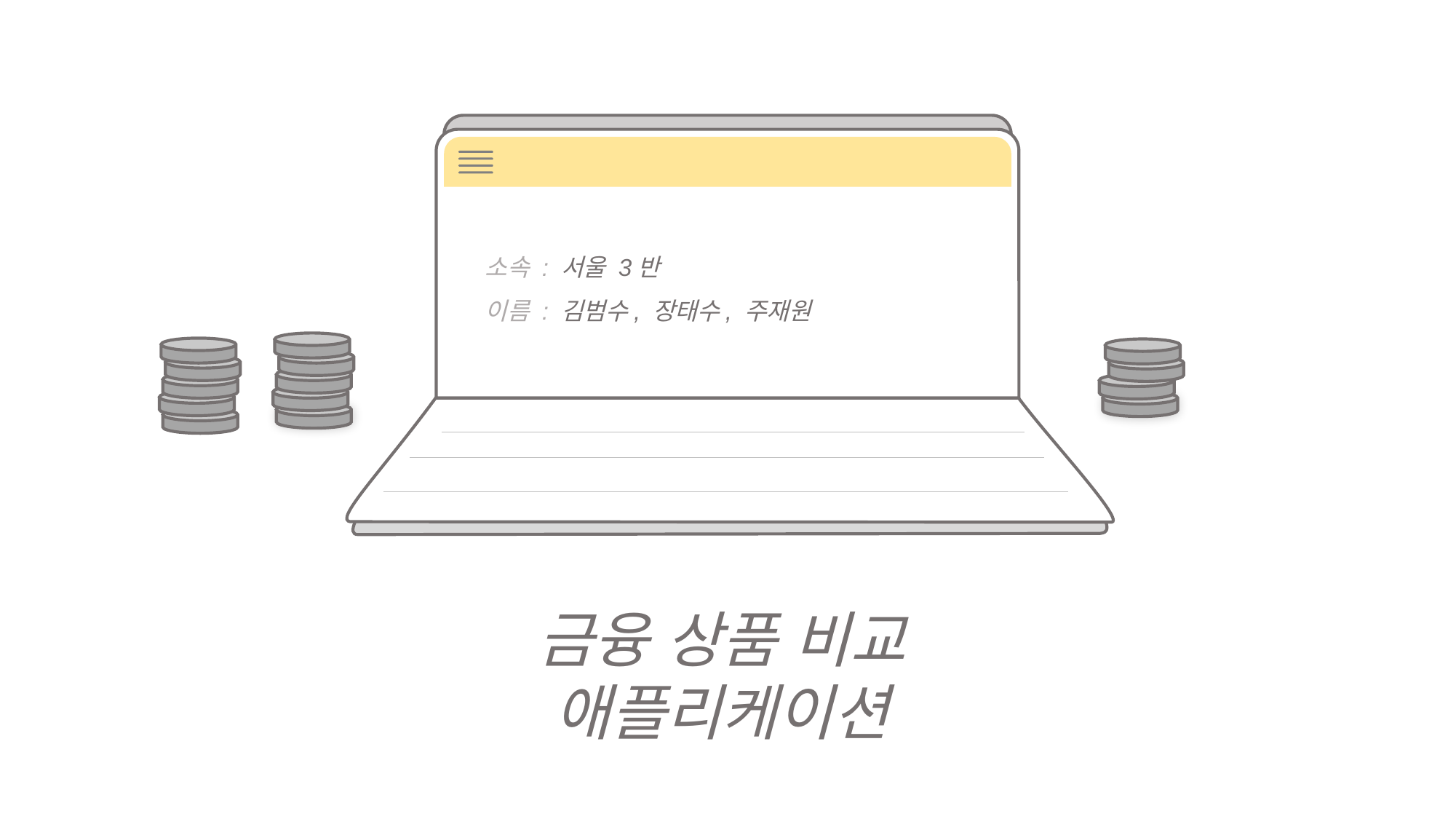

소속 : 서울 3반
이름 : 김범수, 장태수, 주재원

금융 상품 비교 애플리케이션